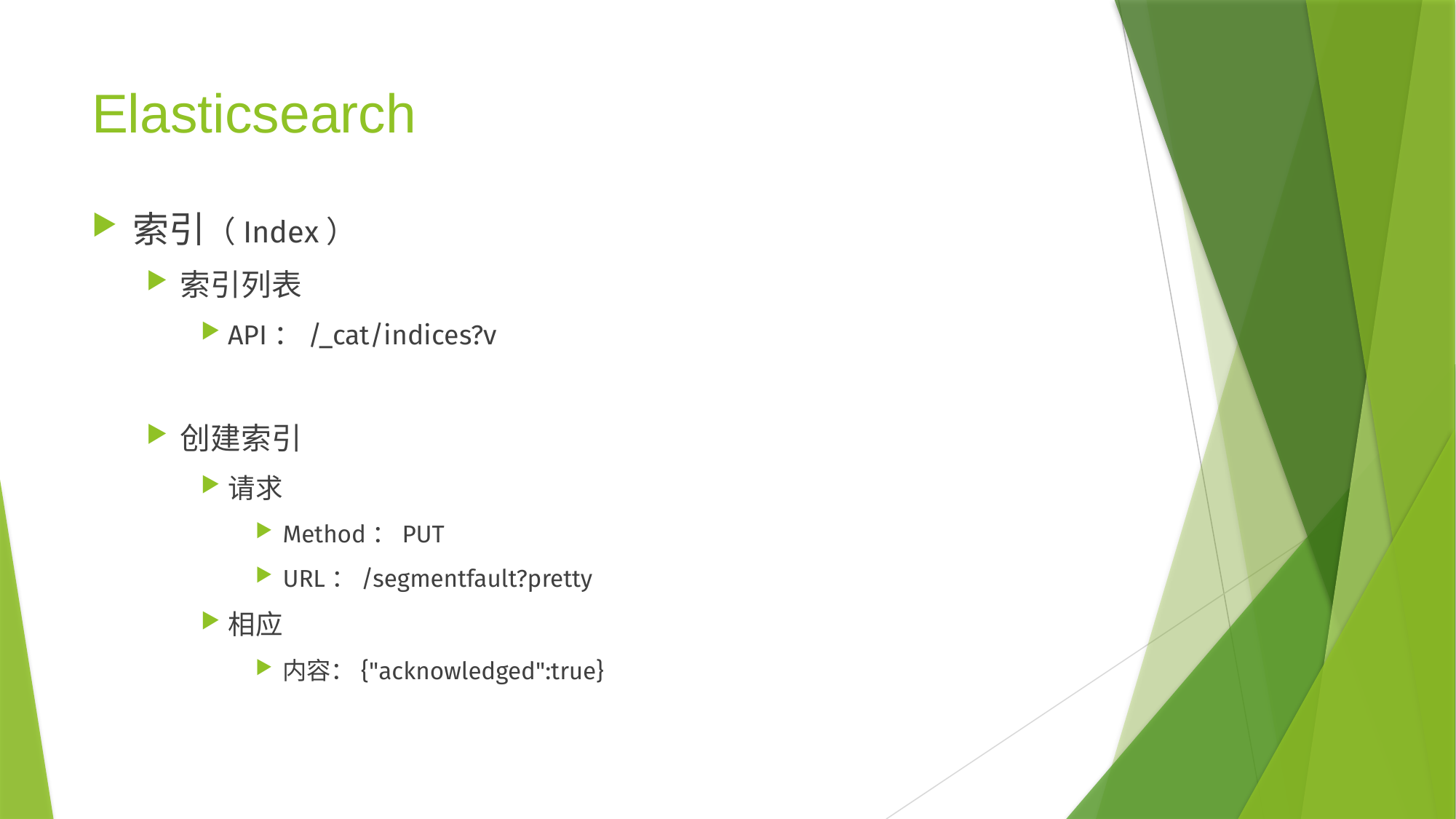

# Elasticsearch
索引（Index）
索引列表
API：/_cat/indices?v

创建索引
请求
Method：PUT
URL：/segmentfault?pretty
相应
内容：{"acknowledged":true}